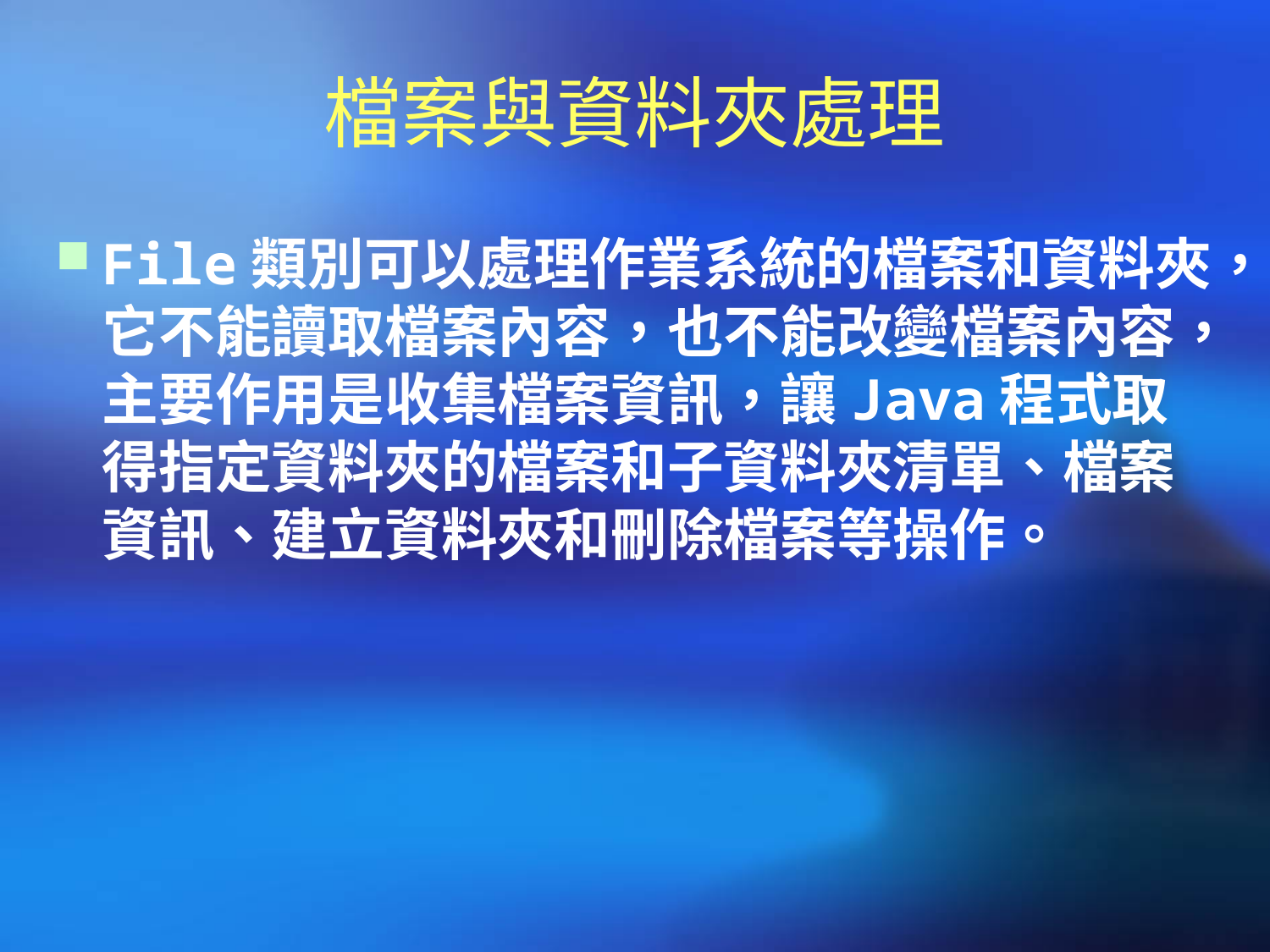

# 檔案與資料夾處理
File類別可以處理作業系統的檔案和資料夾，它不能讀取檔案內容，也不能改變檔案內容，主要作用是收集檔案資訊，讓Java程式取得指定資料夾的檔案和子資料夾清單、檔案資訊、建立資料夾和刪除檔案等操作。